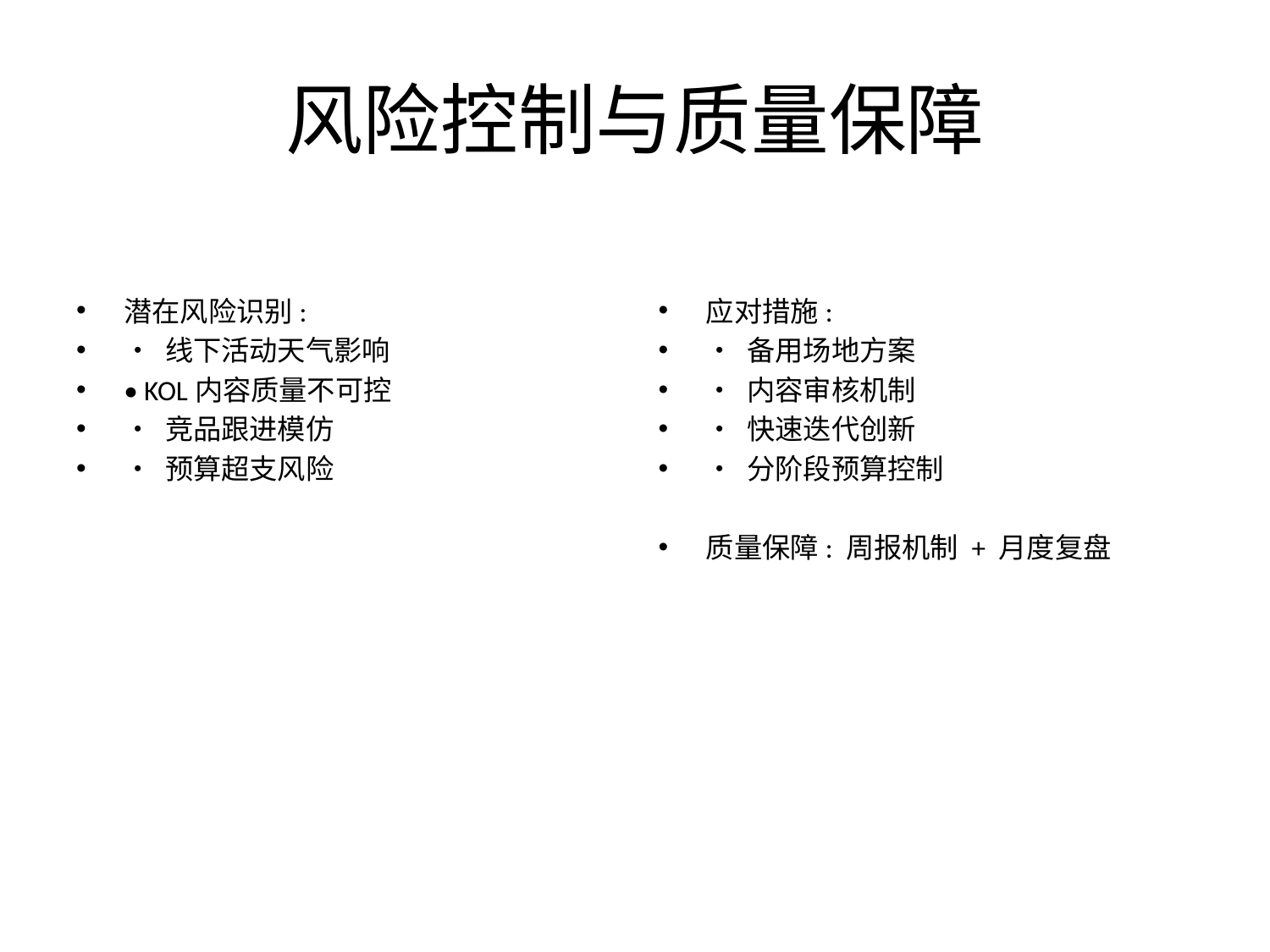

# 风险控制与质量保障

潜在风险识别:
• 线下活动天气影响
• KOL内容质量不可控
• 竞品跟进模仿
• 预算超支风险

应对措施:
• 备用场地方案
• 内容审核机制
• 快速迭代创新
• 分阶段预算控制

质量保障: 周报机制 + 月度复盘